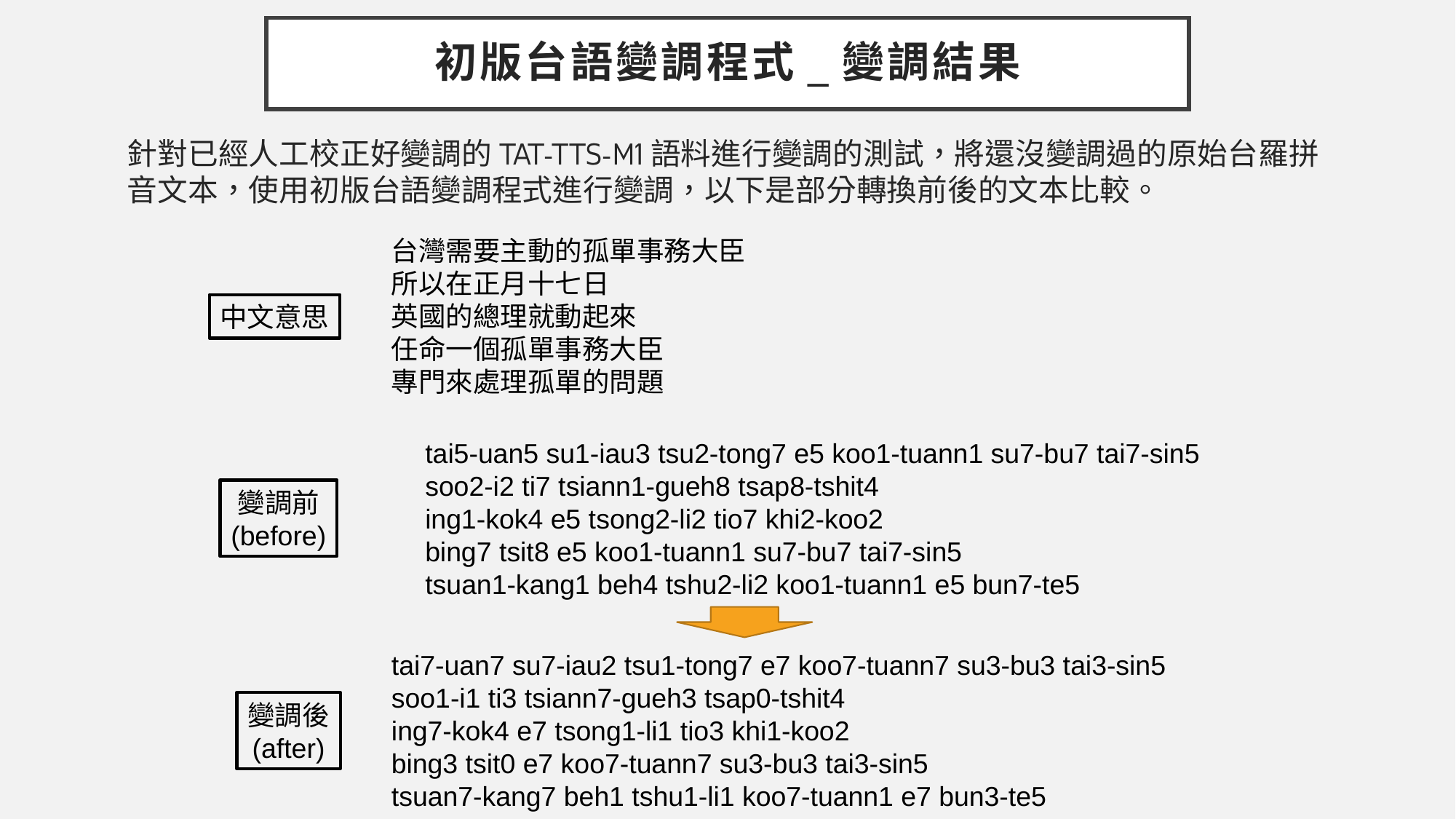

# 初版台語變調程式_變調結果
針對已經人工校正好變調的TAT-TTS-M1語料進行變調的測試，將還沒變調過的原始台羅拼音文本，使用初版台語變調程式進行變調，以下是部分轉換前後的文本比較。
台灣需要主動的孤單事務大臣
所以在正月十七日
英國的總理就動起來
任命一個孤單事務大臣
專門來處理孤單的問題
中文意思
tai5-uan5 su1-iau3 tsu2-tong7 e5 koo1-tuann1 su7-bu7 tai7-sin5
soo2-i2 ti7 tsiann1-gueh8 tsap8-tshit4
ing1-kok4 e5 tsong2-li2 tio7 khi2-koo2
bing7 tsit8 e5 koo1-tuann1 su7-bu7 tai7-sin5
tsuan1-kang1 beh4 tshu2-li2 koo1-tuann1 e5 bun7-te5
變調前
(before)

tai7-uan7 su7-iau2 tsu1-tong7 e7 koo7-tuann7 su3-bu3 tai3-sin5
soo1-i1 ti3 tsiann7-gueh3 tsap0-tshit4
ing7-kok4 e7 tsong1-li1 tio3 khi1-koo2
bing3 tsit0 e7 koo7-tuann7 su3-bu3 tai3-sin5
tsuan7-kang7 beh1 tshu1-li1 koo7-tuann1 e7 bun3-te5
變調後
(after)